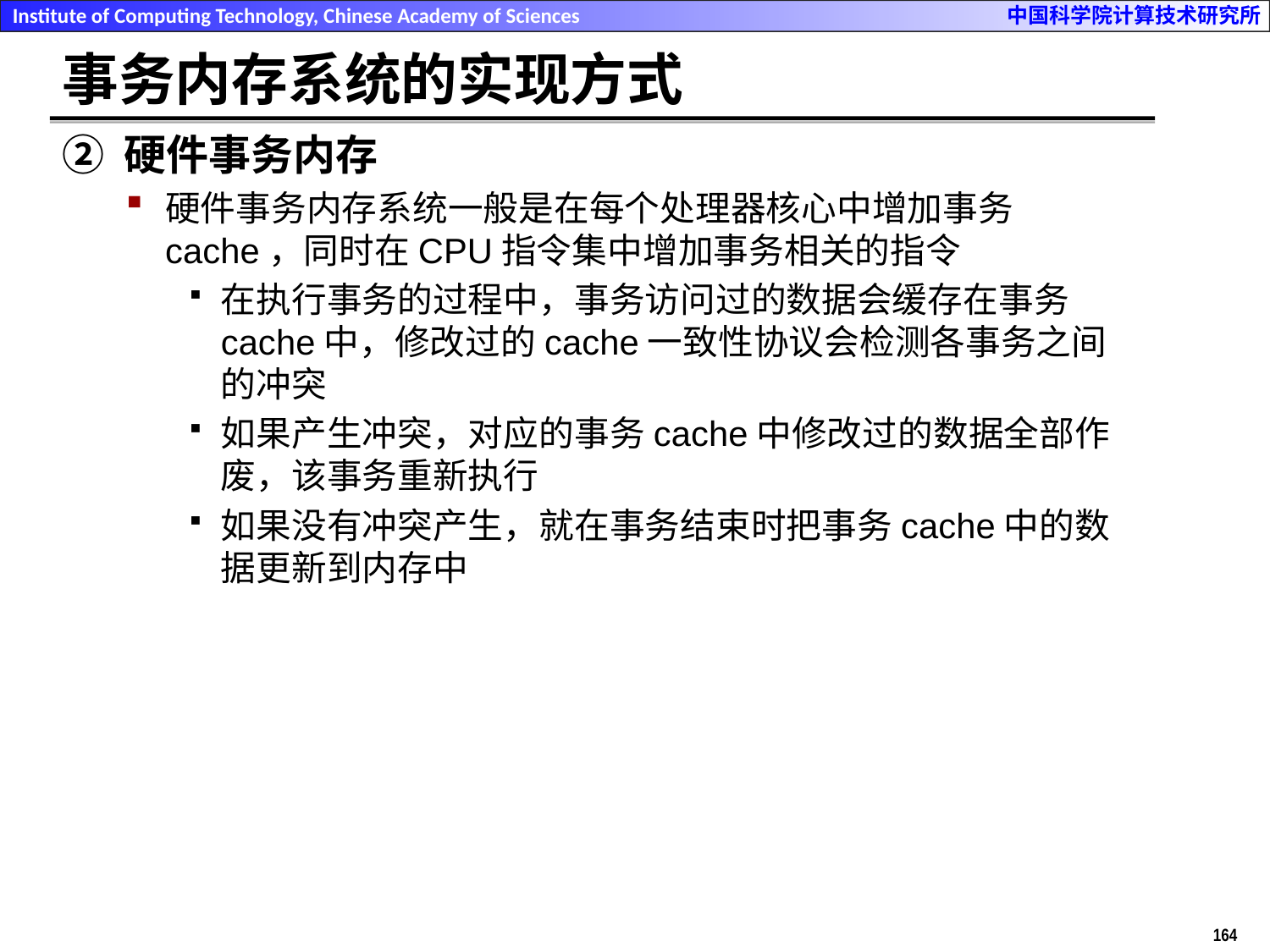

# 事务内存系统的实现方式
② 硬件事务内存
硬件事务内存系统一般是在每个处理器核心中增加事务cache，同时在CPU指令集中增加事务相关的指令
在执行事务的过程中，事务访问过的数据会缓存在事务cache中，修改过的cache一致性协议会检测各事务之间的冲突
如果产生冲突，对应的事务cache中修改过的数据全部作废，该事务重新执行
如果没有冲突产生，就在事务结束时把事务cache中的数据更新到内存中